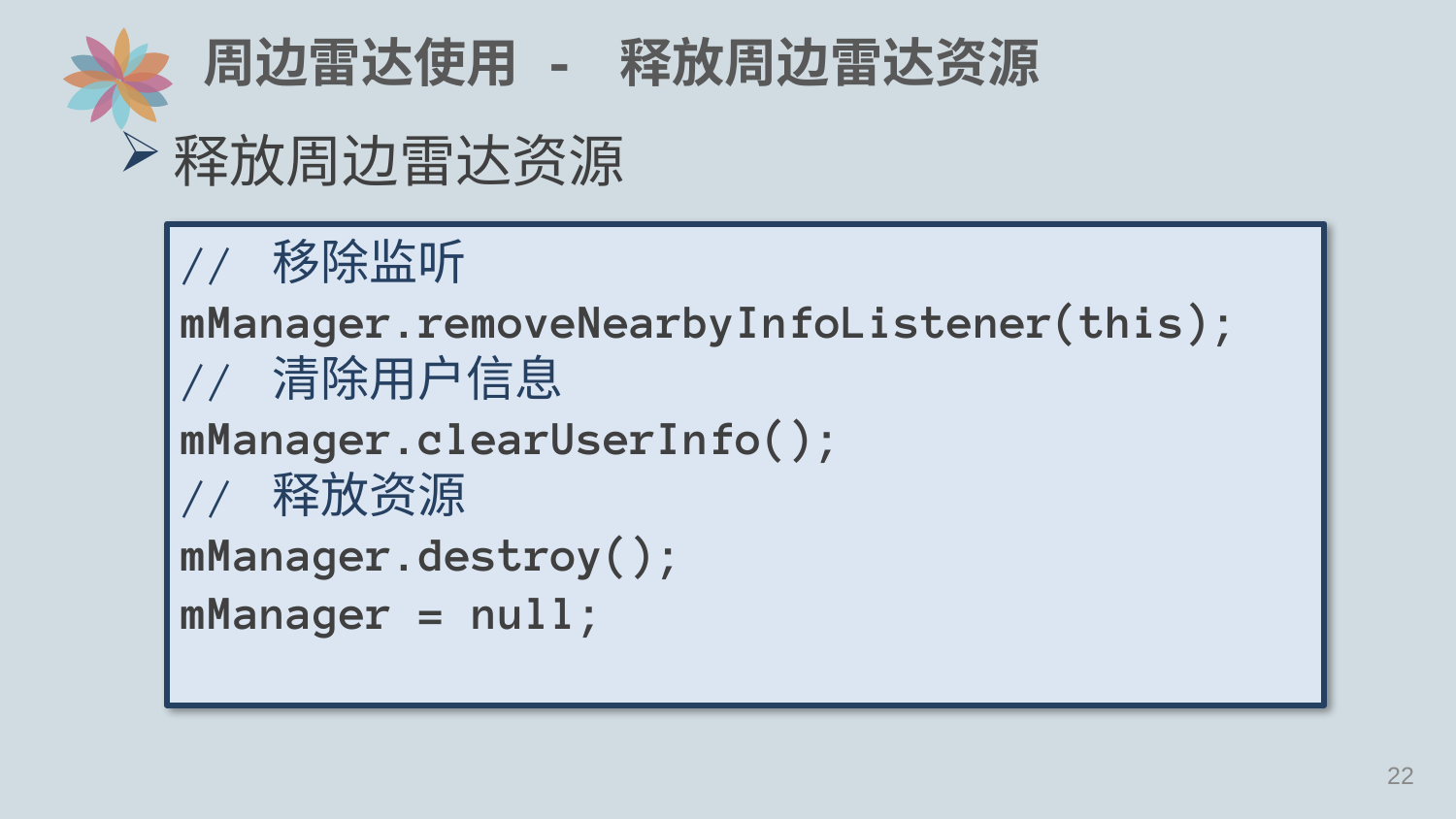

# 周边雷达使用 - 释放周边雷达资源
释放周边雷达资源
// 移除监听
mManager.removeNearbyInfoListener(this);
// 清除用户信息
mManager.clearUserInfo();
// 释放资源
mManager.destroy();
mManager = null;
22